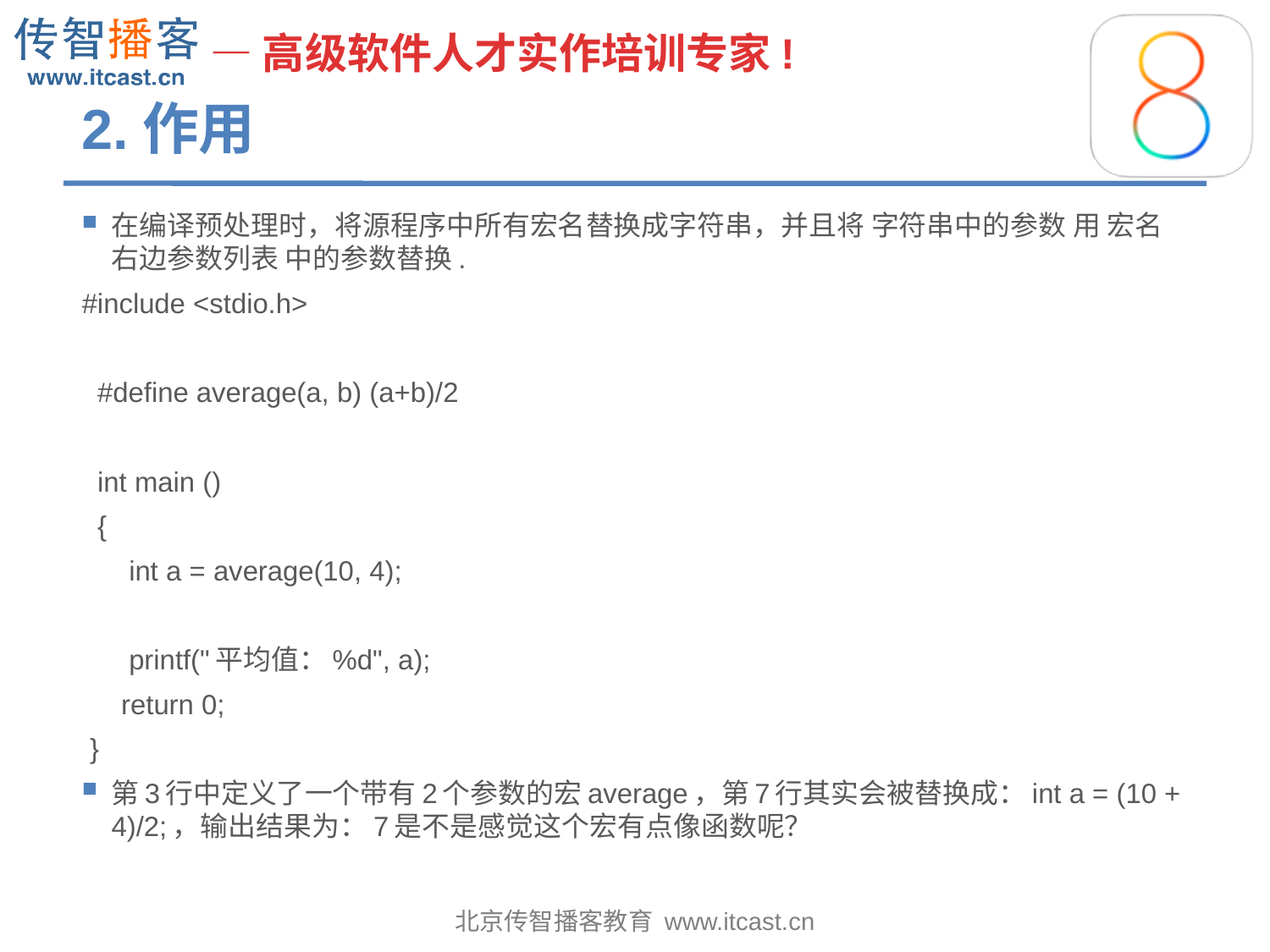

# 2.作用
在编译预处理时，将源程序中所有宏名替换成字符串，并且将 字符串中的参数 用 宏名右边参数列表 中的参数替换.
#include <stdio.h>

  #define average(a, b) (a+b)/2

  int main ()
  {
      int a = average(10, 4);

      printf("平均值：%d", a);
     return 0;
 }
第3行中定义了一个带有2个参数的宏average，第7行其实会被替换成：int a = (10 + 4)/2;，输出结果为：7是不是感觉这个宏有点像函数呢？